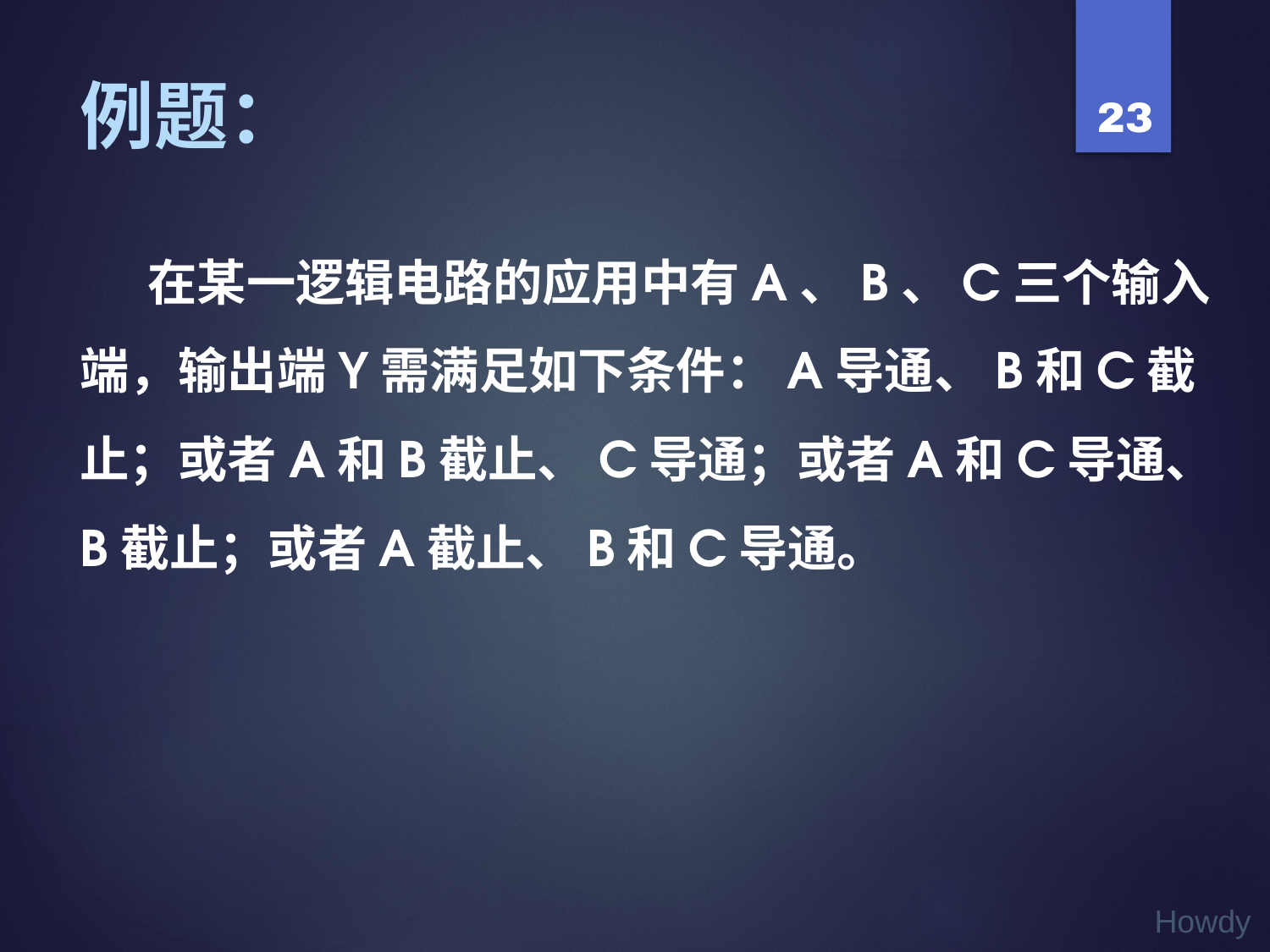

23
# 例题：
     在某一逻辑电路的应用中有A、B、C三个输入端，输出端Y需满足如下条件：A导通、B和C截止；或者A和B截止、C导通；或者A和C导通、B截止；或者A截止、B和C导通。